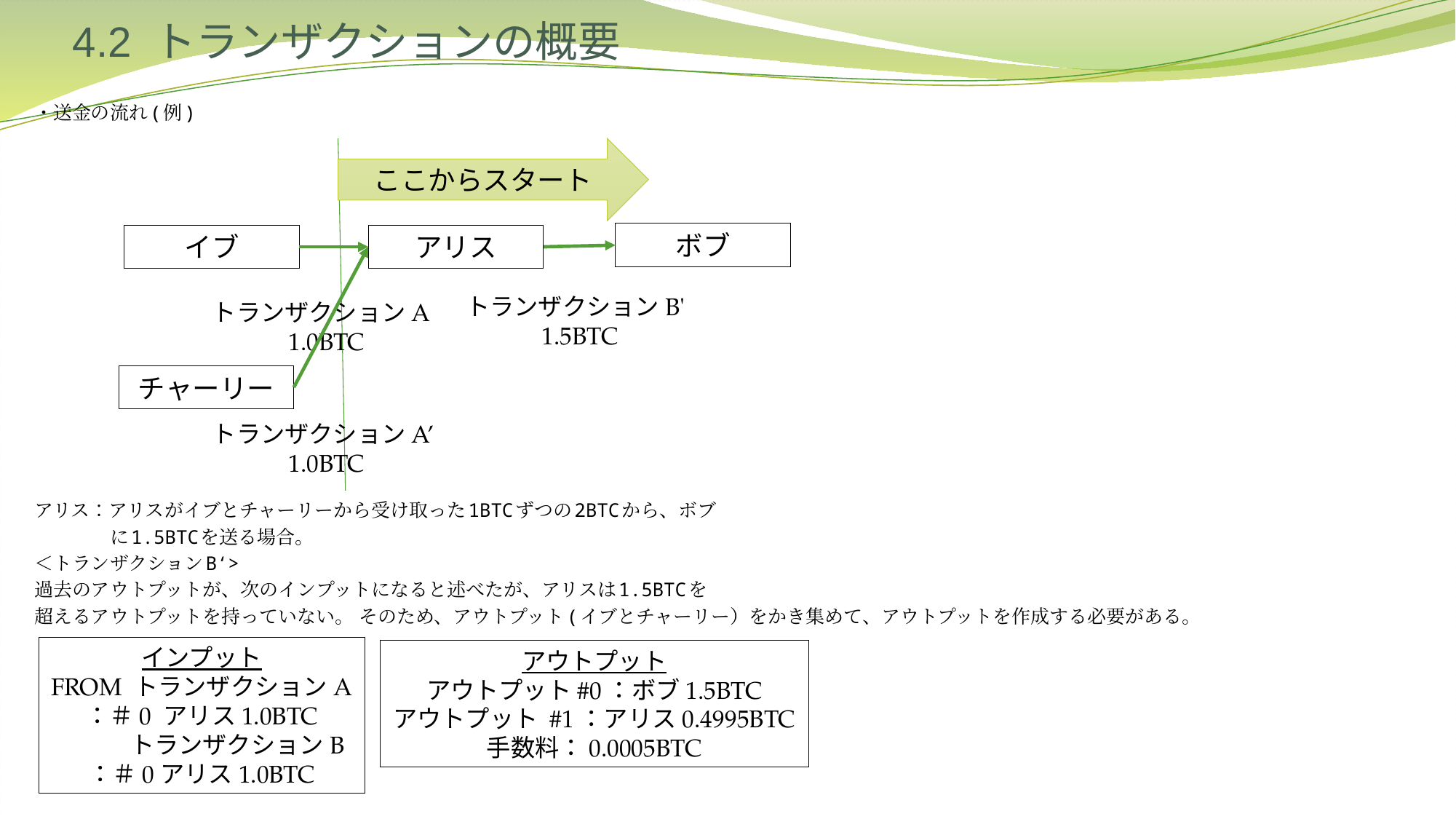

# 4.2 トランザクションの概要
・送金の流れ(例)

アリス：アリスがイブとチャーリーから受け取った1BTCずつの2BTCから、ボブ
　　　　に1.5BTCを送る場合。
＜トランザクションB‘>
過去のアウトプットが、次のインプットになると述べたが、アリスは1.5BTCを
超えるアウトプットを持っていない。 そのため、アウトプット(イブとチャーリー）をかき集めて、アウトプットを作成する必要がある。
ここからスタート
ボブ
アリス
イブ
トランザクションB'
1.5BTC
トランザクションA
1.0BTC
チャーリー
トランザクションA’
1.0BTC
インプット
FROM トランザクションA
：＃0 アリス1.0BTC
            トランザクションB
：＃0アリス1.0BTC
アウトプット
アウトプット#0：ボブ1.5BTC
アウトプット #1：アリス0.4995BTC
手数料：0.0005BTC